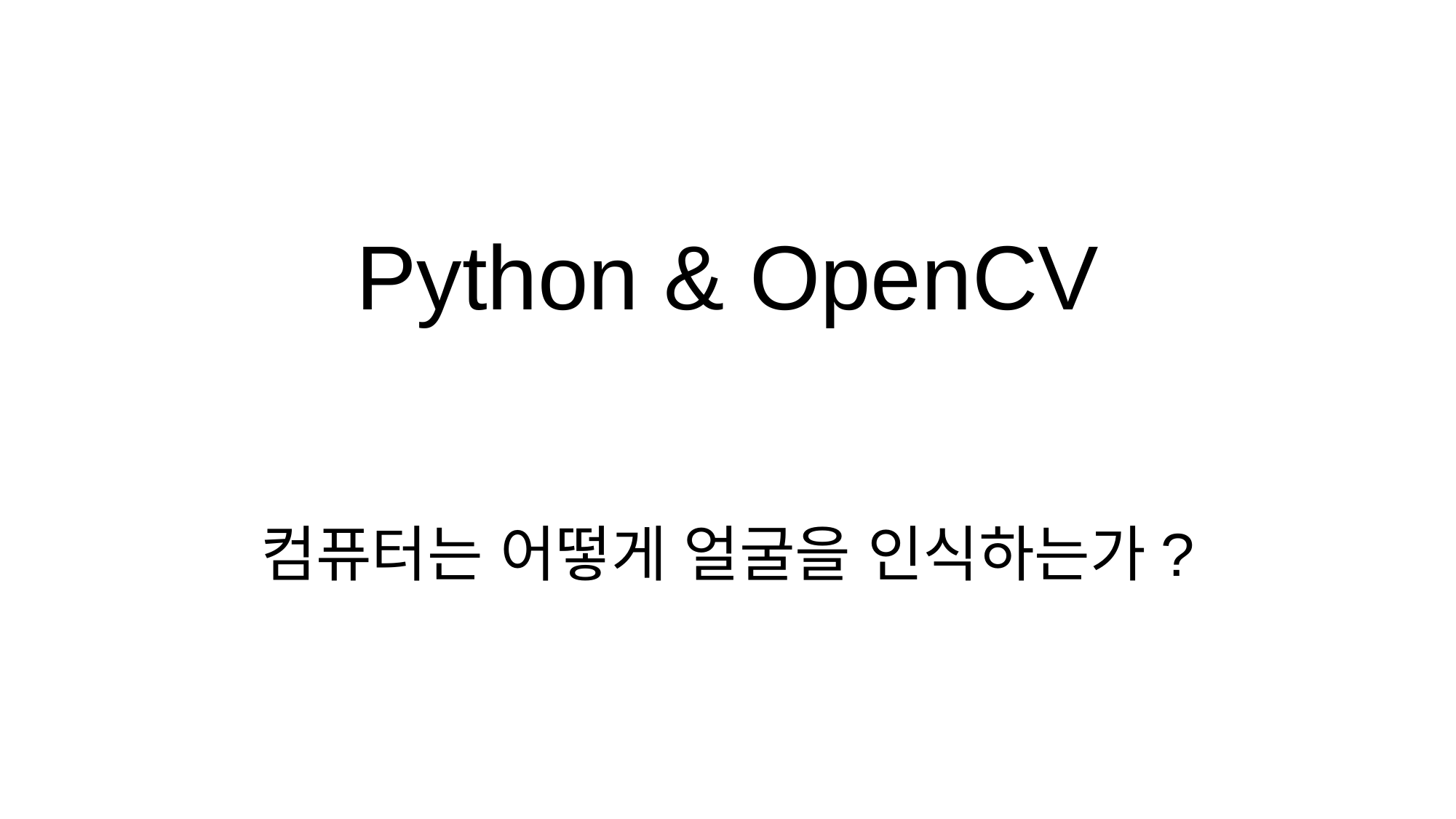

# Python & OpenCV

컴퓨터는 어떻게 얼굴을 인식하는가?